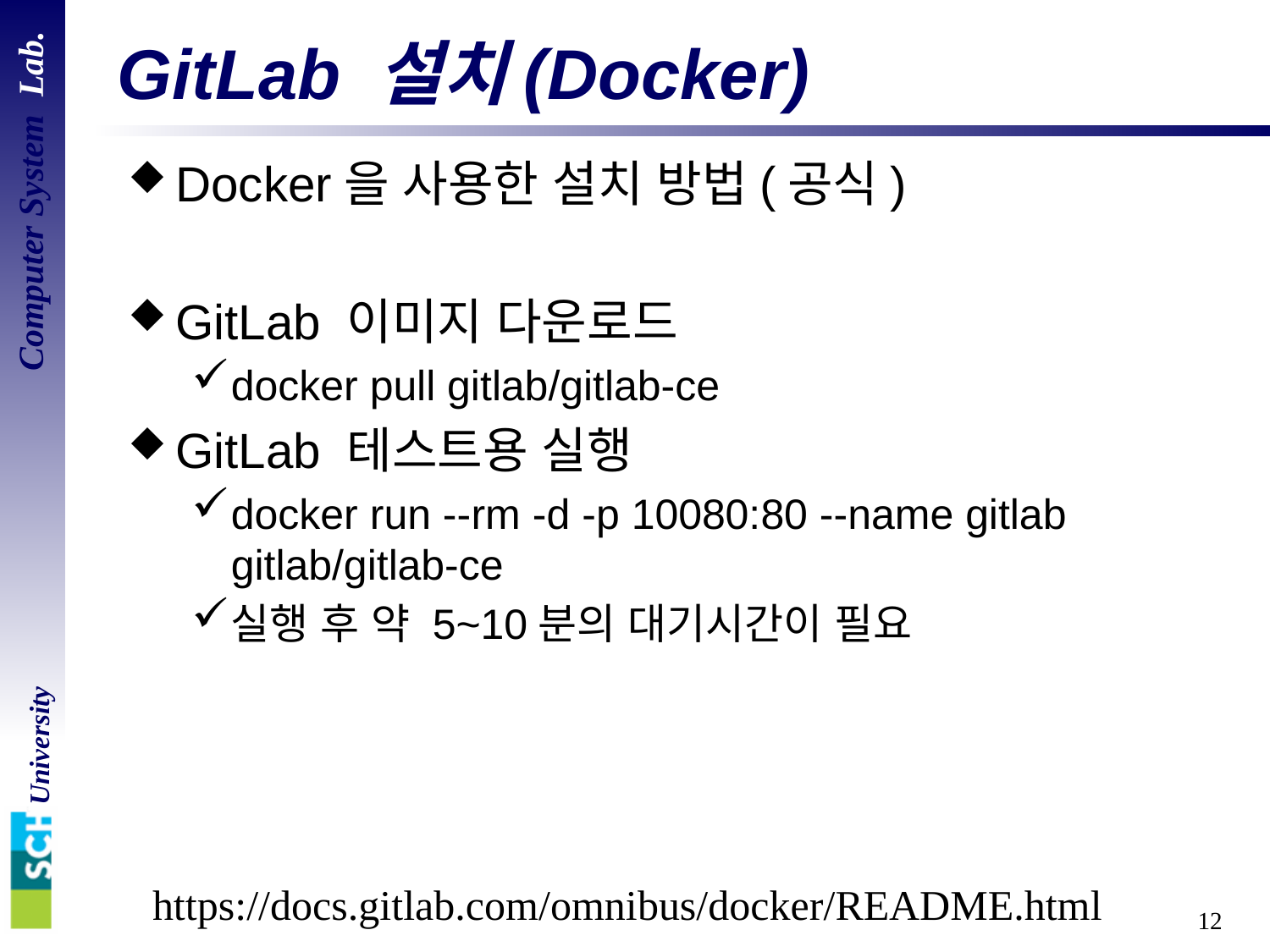

# GitLab 설치(Docker)
Docker을 사용한 설치 방법(공식)

GitLab 이미지 다운로드
docker pull gitlab/gitlab-ce
GitLab 테스트용 실행
docker run --rm -d -p 10080:80 --name gitlab gitlab/gitlab-ce
실행 후 약 5~10분의 대기시간이 필요
https://docs.gitlab.com/omnibus/docker/README.html